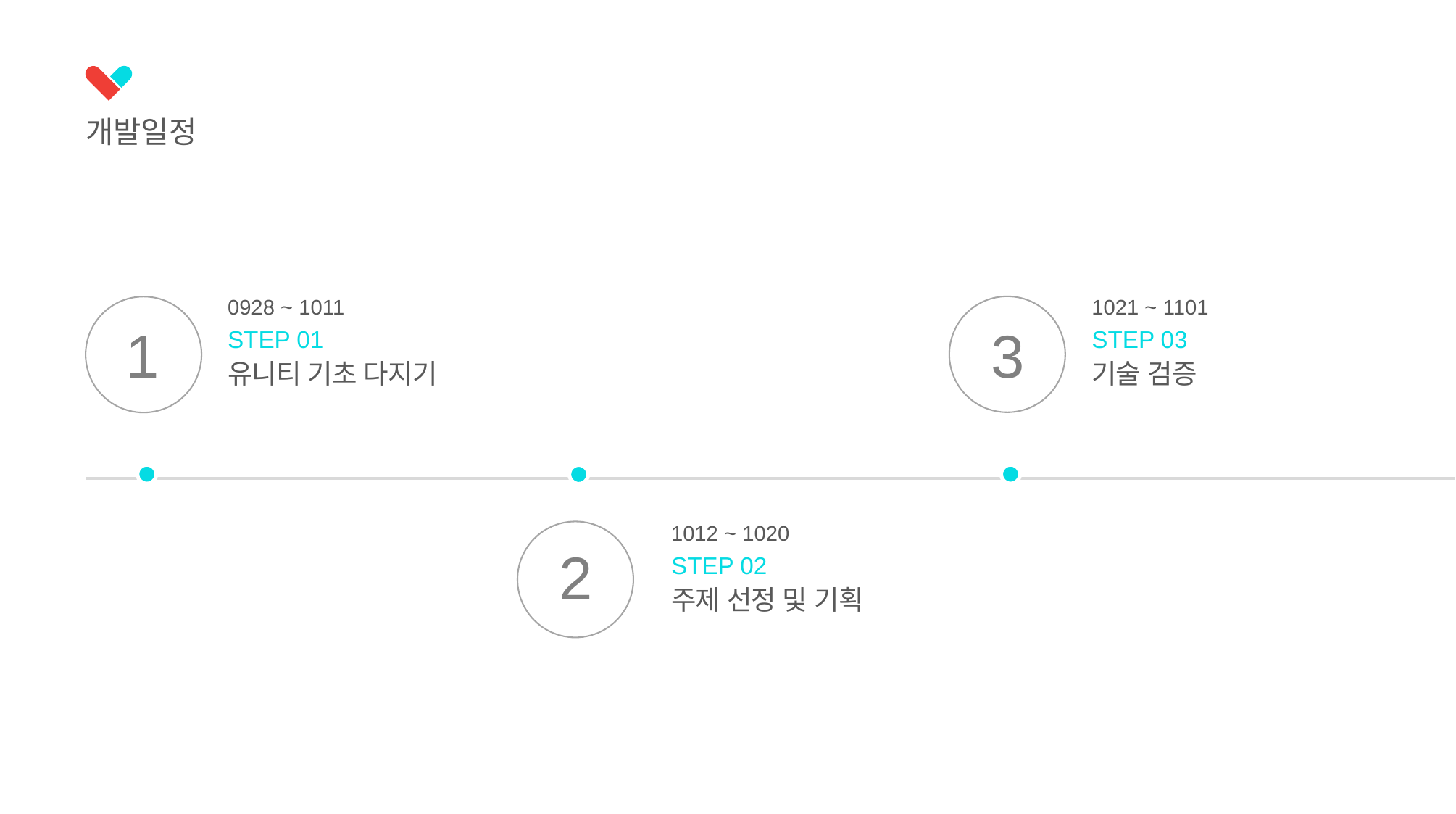

개발일정

0928 ~ 1011
1021 ~ 1101
3
1
STEP 01
STEP 03
유니티 기초 다지기
기술 검증

1012 ~ 1020
2
STEP 02
주제 선정 및 기획